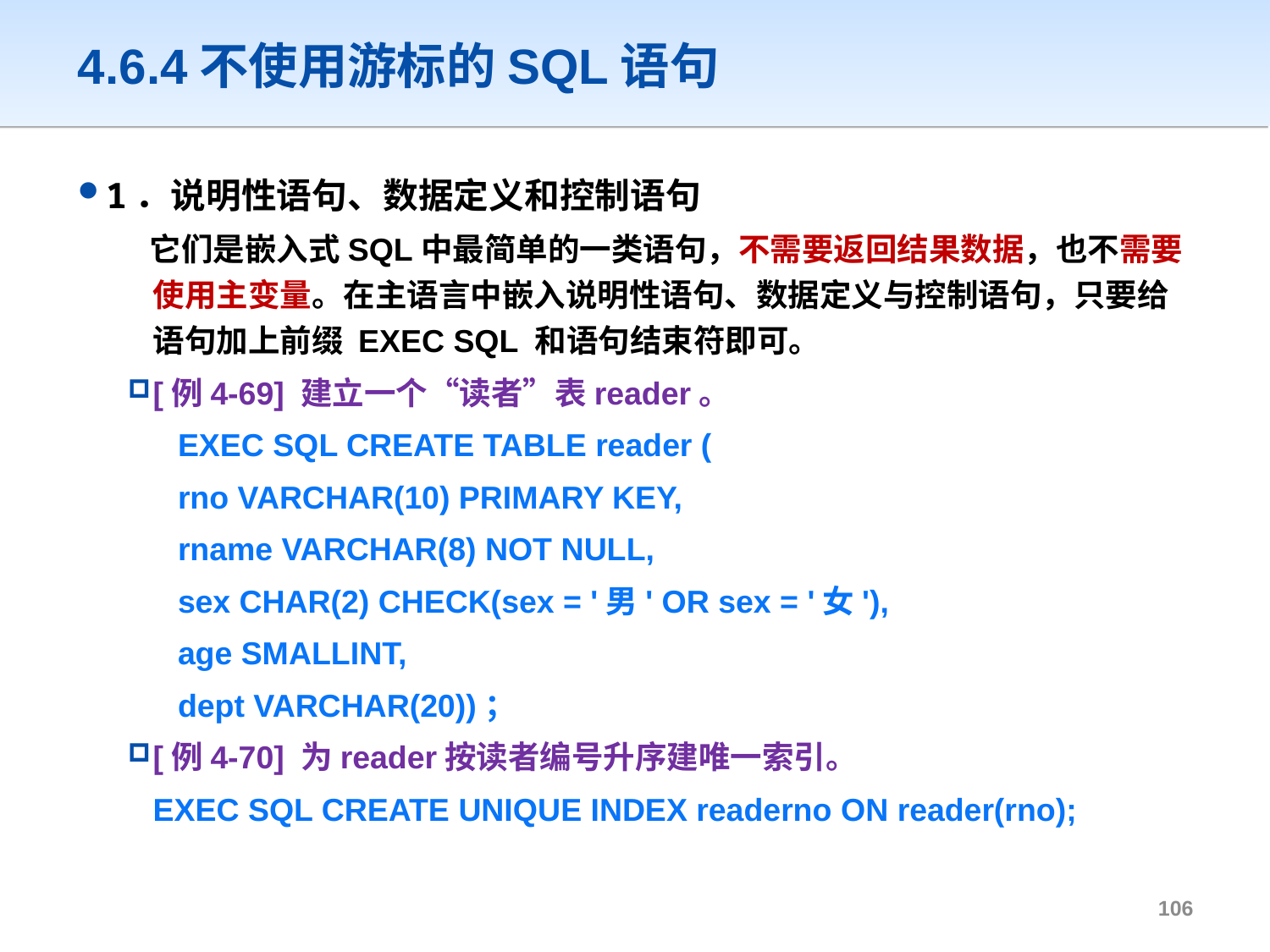

# 4.6.4不使用游标的SQL语句
1．说明性语句、数据定义和控制语句
  它们是嵌入式SQL中最简单的一类语句，不需要返回结果数据，也不需要使用主变量。在主语言中嵌入说明性语句、数据定义与控制语句，只要给语句加上前缀 EXEC SQL 和语句结束符即可。
[例4-69] 建立一个“读者”表reader。
EXEC SQL CREATE TABLE reader (
rno VARCHAR(10) PRIMARY KEY,
rname VARCHAR(8) NOT NULL,
sex CHAR(2) CHECK(sex = '男' OR sex = '女'),
age SMALLINT,
dept VARCHAR(20))；
[例4-70] 为reader按读者编号升序建唯一索引。
  	EXEC SQL CREATE UNIQUE INDEX readerno ON reader(rno);

106